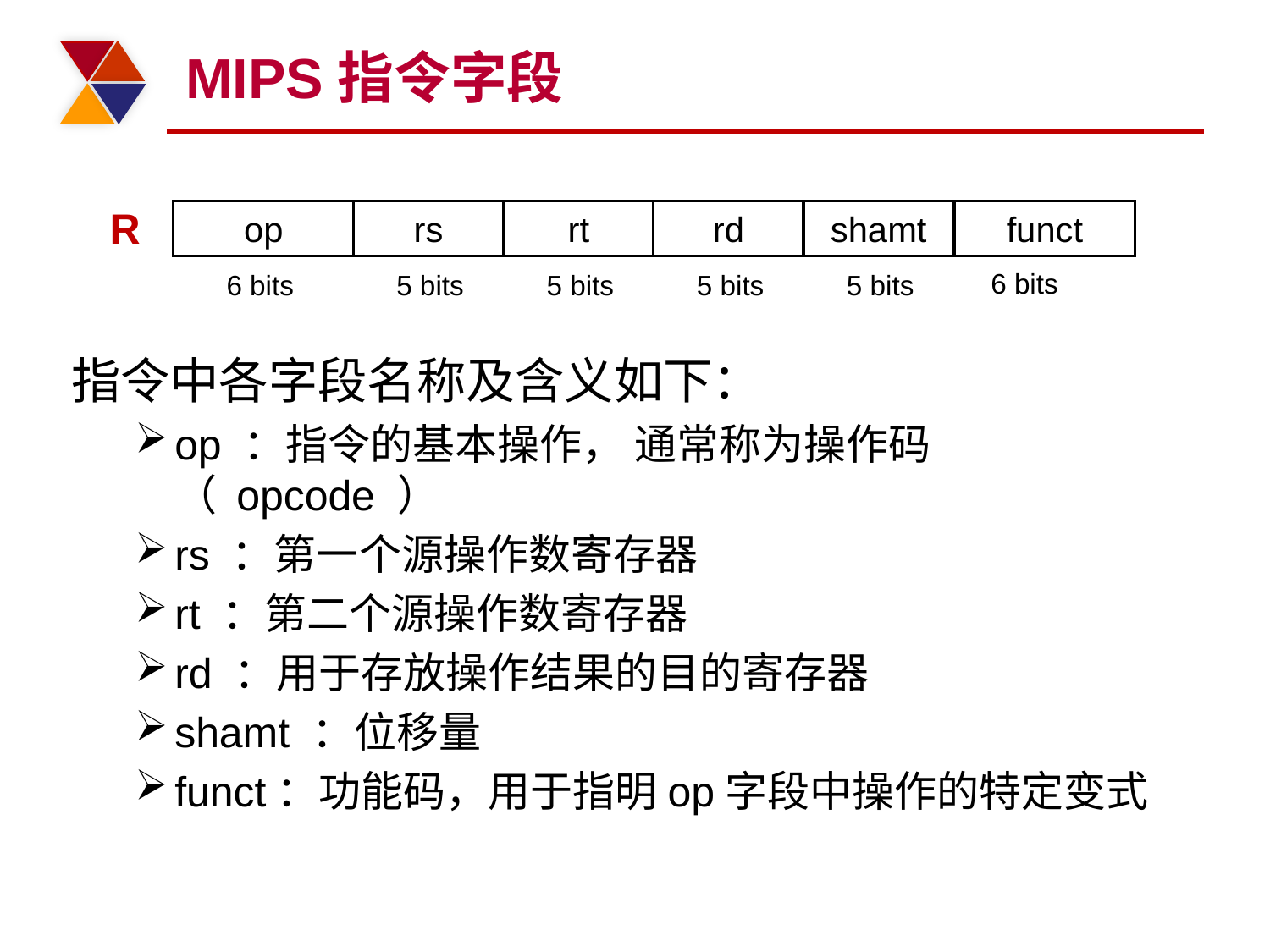

# MIPS指令字段
R
funct
op
rs
rt
rd
shamt
6 bits
5 bits
5 bits
5 bits
5 bits
6 bits
指令中各字段名称及含义如下：
op ：指令的基本操作， 通常称为操作码（ opcode ）
rs ：第一个源操作数寄存器
rt ：第二个源操作数寄存器
rd ：用于存放操作结果的目的寄存器
shamt ：位移量
funct：功能码，用于指明op字段中操作的特定变式